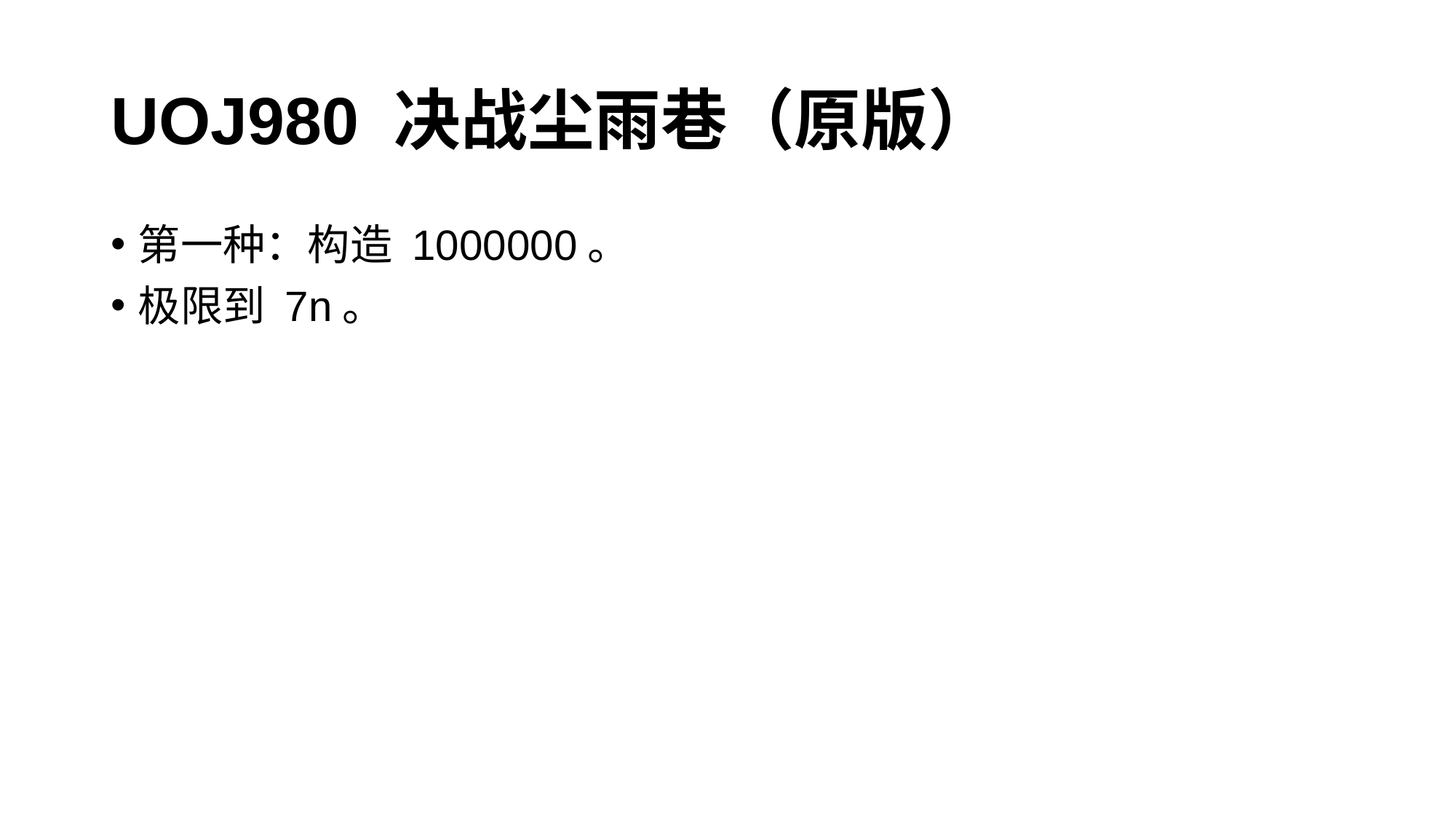

# UOJ980 决战尘雨巷（原版）
第一种：构造 1000000。
极限到 7n。